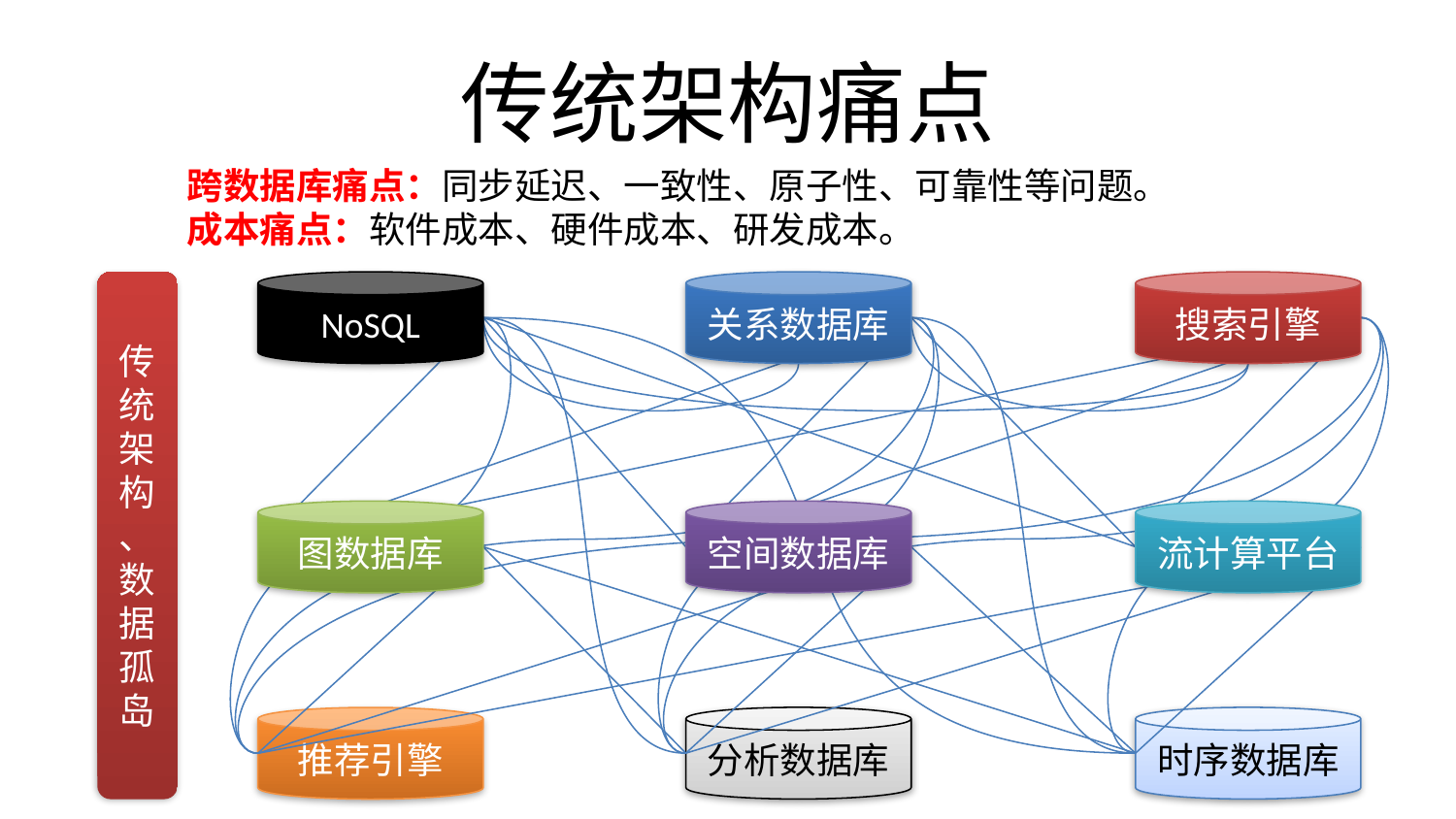

# 传统架构痛点
跨数据库痛点：同步延迟、一致性、原子性、可靠性等问题。
成本痛点：软件成本、硬件成本、研发成本。
传统架构
、数据孤岛
NoSQL
关系数据库
搜索引擎
图数据库
空间数据库
流计算平台
分析数据库
时序数据库
推荐引擎